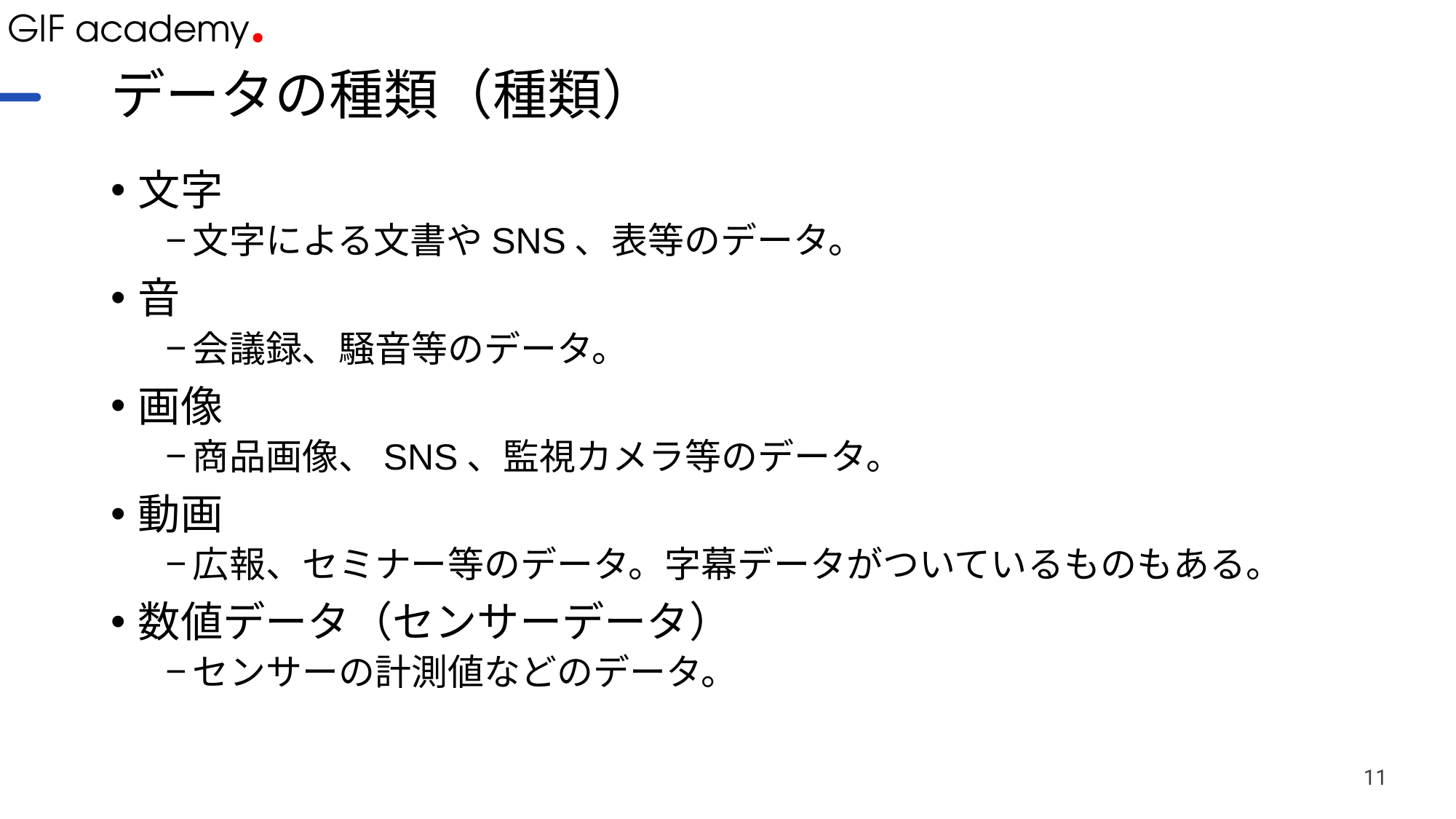

# データの種類（種類）
文字
文字による文書やSNS、表等のデータ。
音
会議録、騒音等のデータ。
画像
商品画像、SNS、監視カメラ等のデータ。
動画
広報、セミナー等のデータ。字幕データがついているものもある。
数値データ（センサーデータ）
センサーの計測値などのデータ。
11